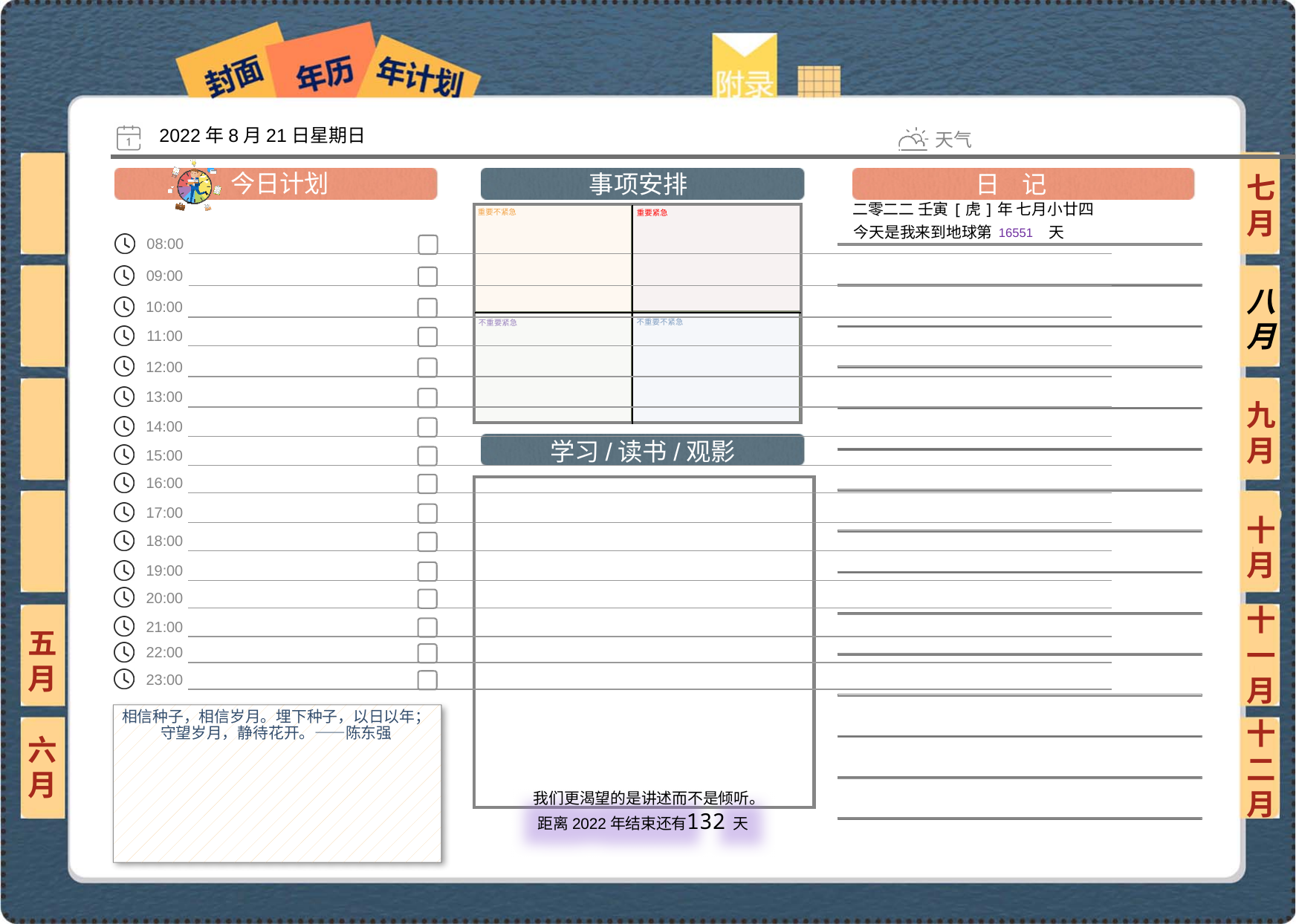

2022年8月21日星期日
七月
二零二二 壬寅[虎]年 七月小廿四
16551
八月
九月
十月
十一月
五月
相信种子，相信岁月。埋下种子，以日以年；守望岁月，静待花开。——陈东强

六月
十二月
132
 我们更渴望的是讲述而不是倾听。